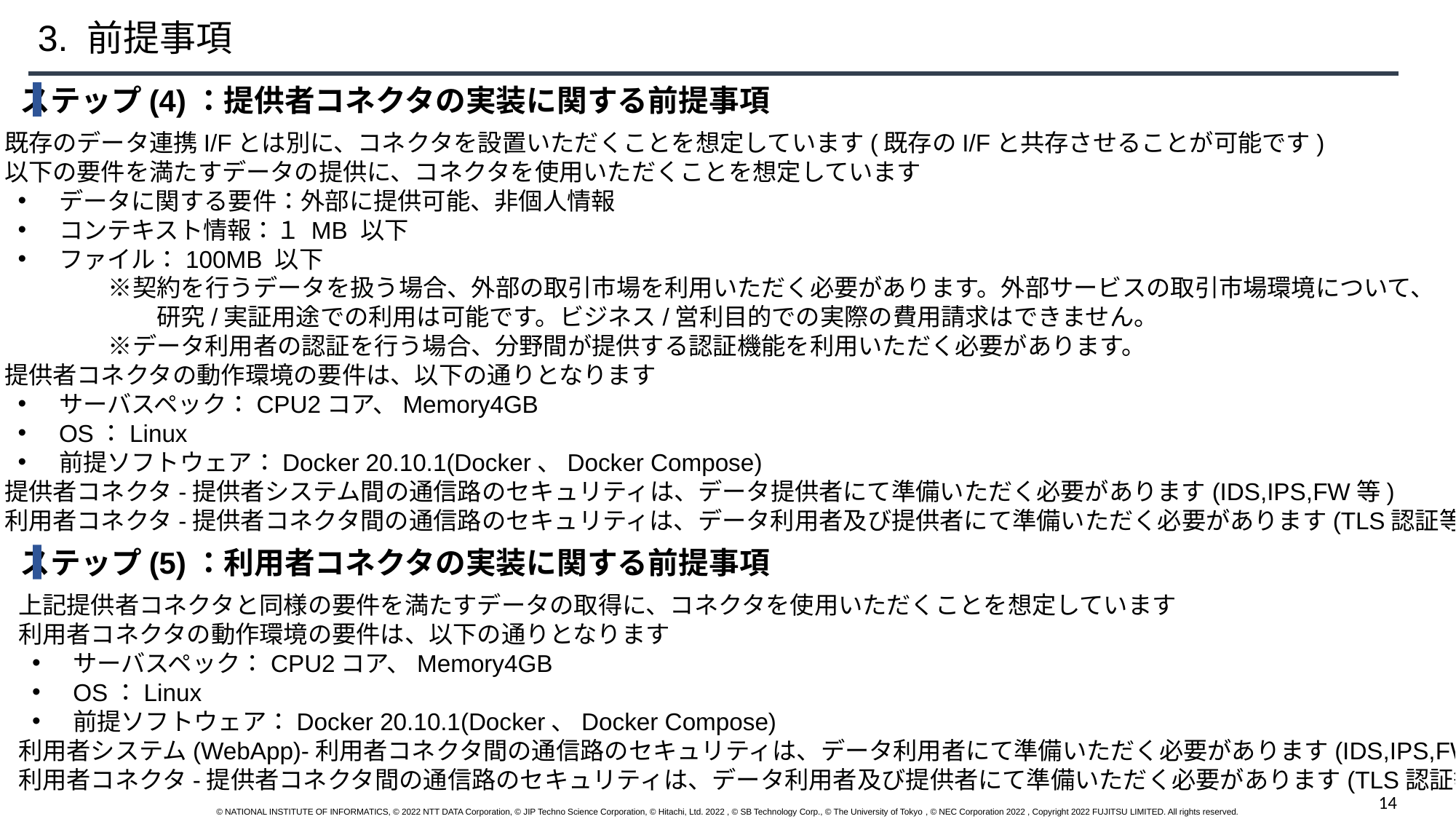

3. 前提事項
ステップ(4)：提供者コネクタの実装に関する前提事項

既存のデータ連携I/Fとは別に、コネクタを設置いただくことを想定しています(既存のI/Fと共存させることが可能です)
以下の要件を満たすデータの提供に、コネクタを使用いただくことを想定しています
データに関する要件：外部に提供可能、非個人情報
コンテキスト情報：１ MB 以下
ファイル：100MB 以下
　　　　　　※契約を行うデータを扱う場合、外部の取引市場を利用いただく必要があります。外部サービスの取引市場環境について、
　　　　　　　　研究/実証用途での利用は可能です。ビジネス/営利目的での実際の費用請求はできません。
　　　　　　※データ利用者の認証を行う場合、分野間が提供する認証機能を利用いただく必要があります。
提供者コネクタの動作環境の要件は、以下の通りとなります
サーバスペック：CPU2コア、Memory4GB
OS：Linux
前提ソフトウェア：Docker 20.10.1(Docker、Docker Compose)
提供者コネクタ-提供者システム間の通信路のセキュリティは、データ提供者にて準備いただく必要があります(IDS,IPS,FW等)
利用者コネクタ-提供者コネクタ間の通信路のセキュリティは、データ利用者及び提供者にて準備いただく必要があります(TLS認証等)
ステップ(5)：利用者コネクタの実装に関する前提事項

上記提供者コネクタと同様の要件を満たすデータの取得に、コネクタを使用いただくことを想定しています
利用者コネクタの動作環境の要件は、以下の通りとなります
サーバスペック：CPU2コア、Memory4GB
OS：Linux
前提ソフトウェア：Docker 20.10.1(Docker、Docker Compose)
利用者システム(WebApp)-利用者コネクタ間の通信路のセキュリティは、データ利用者にて準備いただく必要があります(IDS,IPS,FW等)
利用者コネクタ-提供者コネクタ間の通信路のセキュリティは、データ利用者及び提供者にて準備いただく必要があります(TLS認証等)